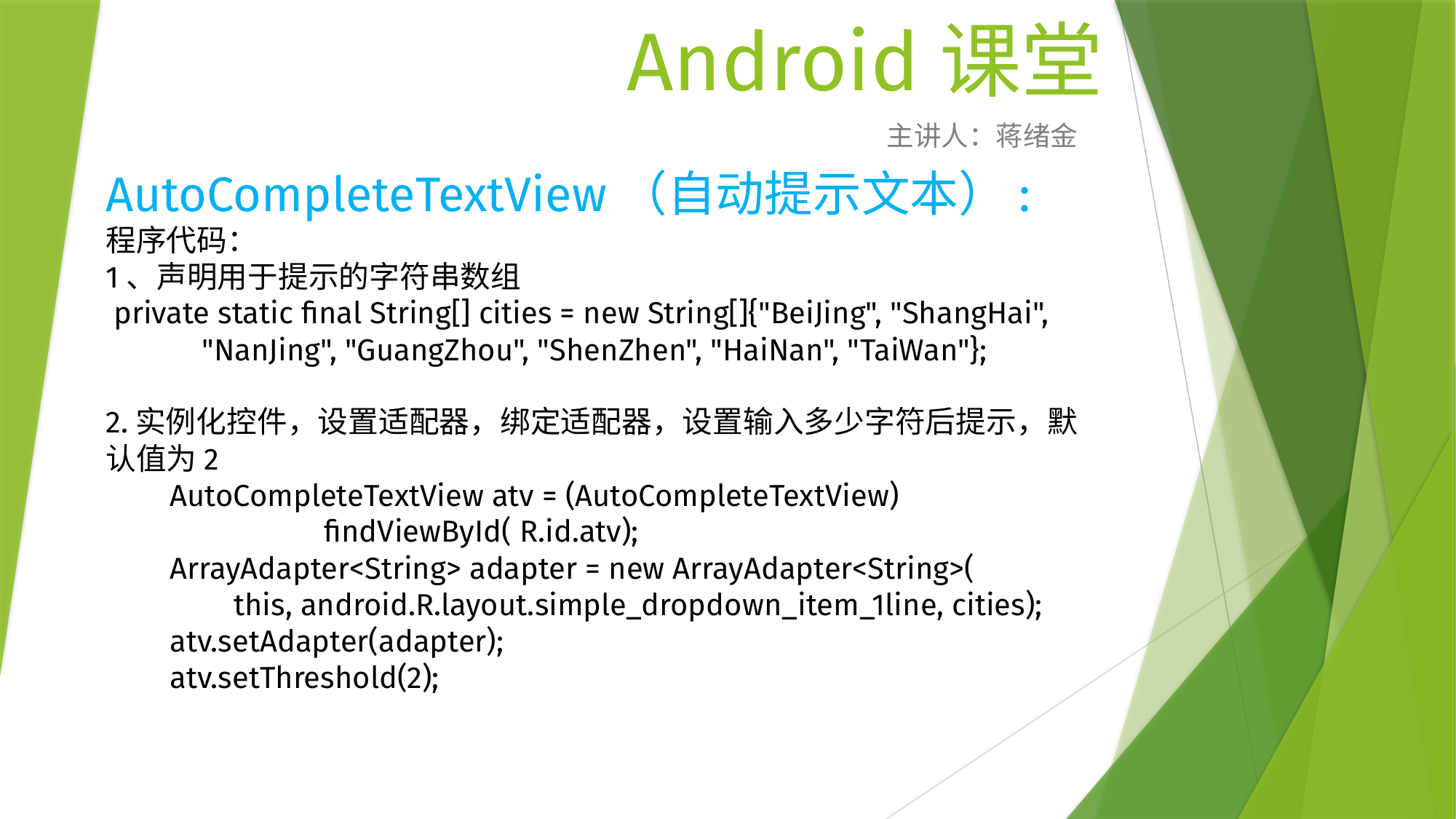

# Android课堂
主讲人：蒋绪金
AutoCompleteTextView（自动提示文本）:
程序代码：
1、声明用于提示的字符串数组
 private static final String[] cities = new String[]{"BeiJing", "ShangHai",
            "NanJing", "GuangZhou", "ShenZhen", "HaiNan", "TaiWan"};

2.实例化控件，设置适配器，绑定适配器，设置输入多少字符后提示，默认值为2
        AutoCompleteTextView atv = (AutoCompleteTextView) 				findViewById( R.id.atv);
        ArrayAdapter<String> adapter = new ArrayAdapter<String>(
                this, android.R.layout.simple_dropdown_item_1line, cities);
        atv.setAdapter(adapter);
        atv.setThreshold(2);